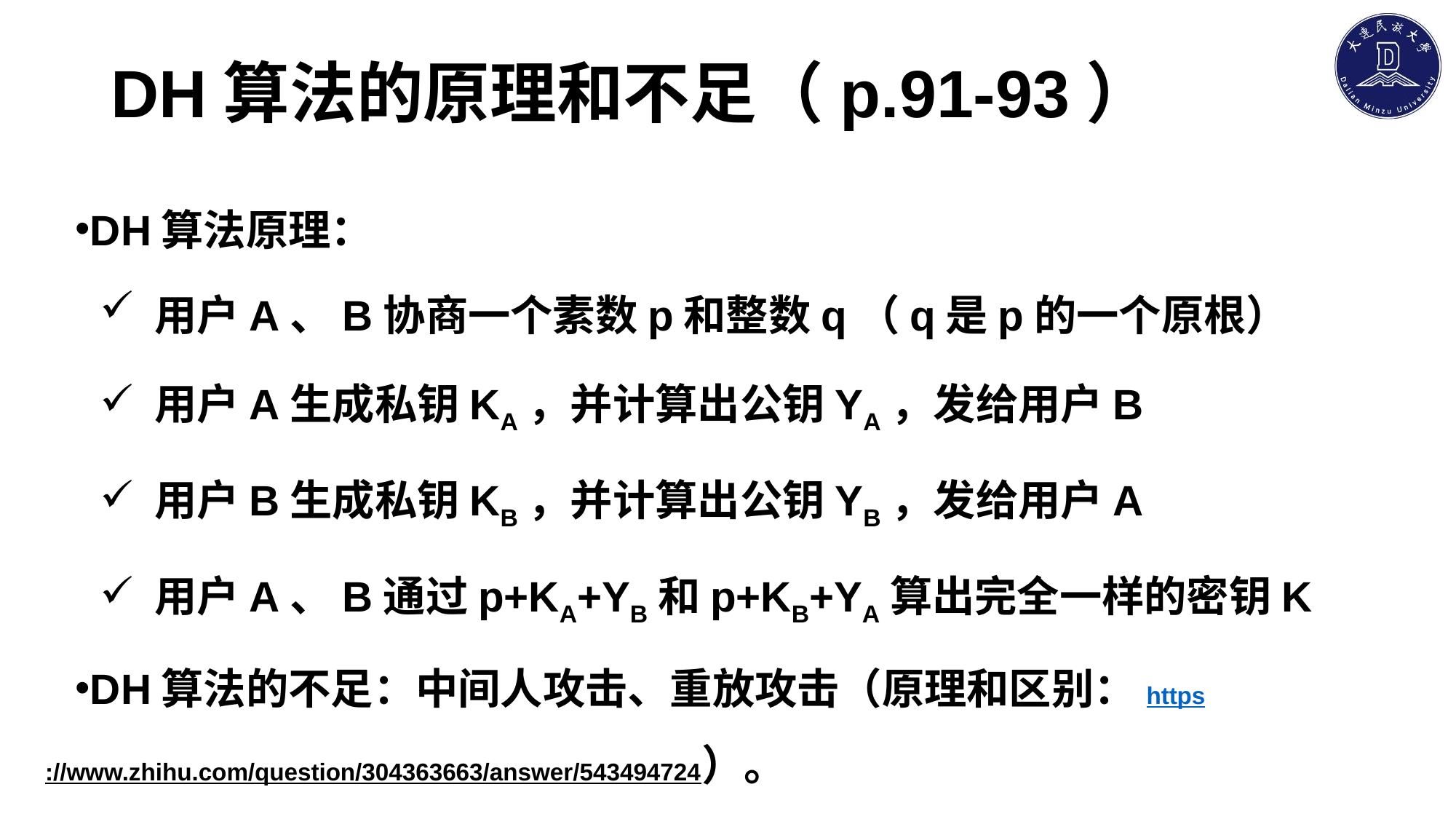

# DH算法的原理和不足（p.91-93）
DH算法原理：
用户A、B协商一个素数p和整数q（q是p的一个原根）
用户A生成私钥KA，并计算出公钥YA，发给用户B
用户B生成私钥KB，并计算出公钥YB，发给用户A
用户A、B通过p+KA+YB和p+KB+YA算出完全一样的密钥K
DH算法的不足：中间人攻击、重放攻击（原理和区别：https://www.zhihu.com/question/304363663/answer/543494724）。